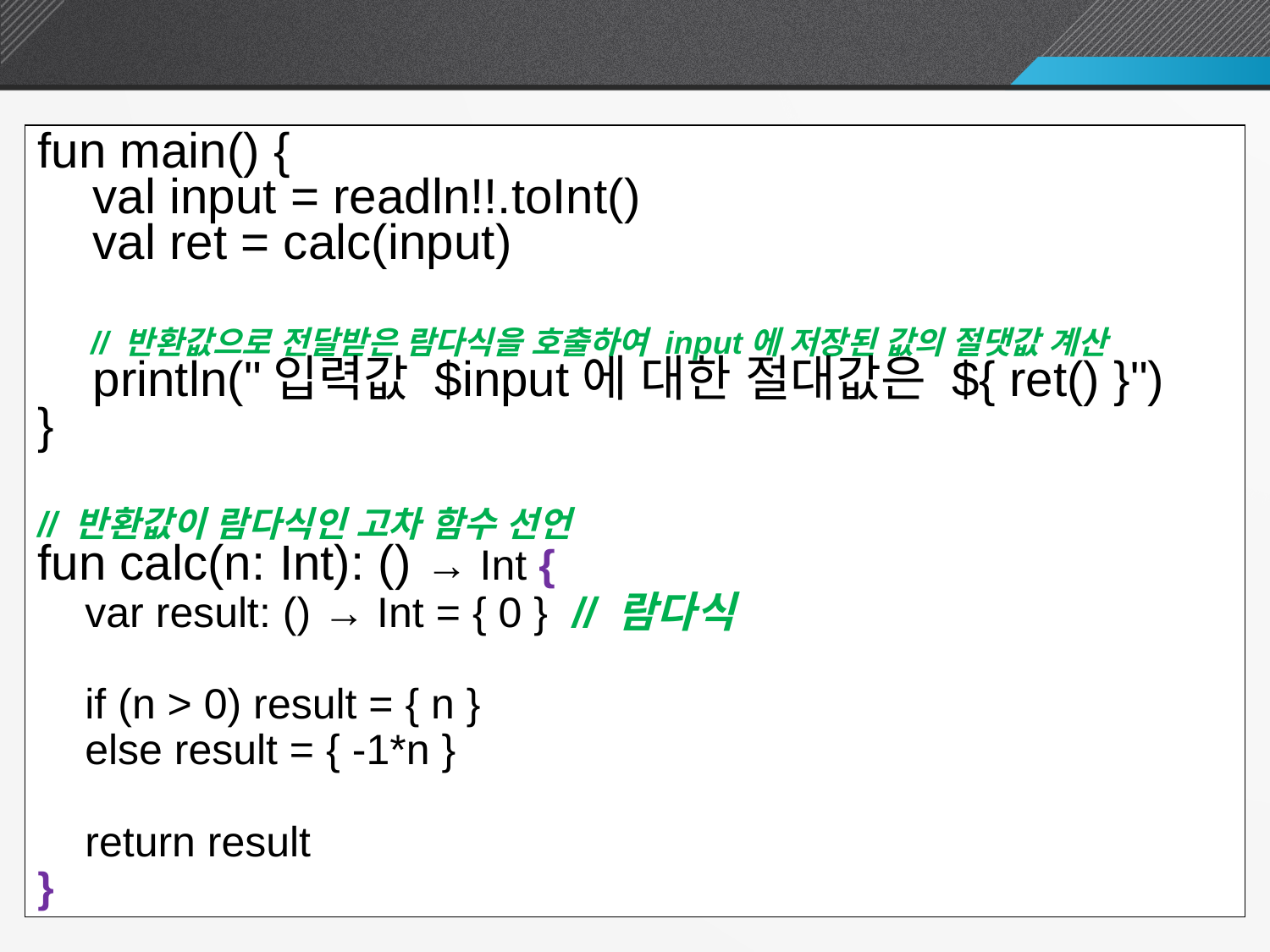

반환값이 람다식인 고차함수
fun main() {
    val input = readln!!.toInt()
    val ret = calc(input)

      // 반환값으로 전달받은 람다식을 호출하여 input에 저장된 값의 절댓값 계산
    println("입력값 $input에 대한 절대값은 ${ ret() }")
}

// 반환값이 람다식인 고차 함수 선언
fun calc(n: Int): () → Int {
    var result: () → Int = { 0 }  // 람다식

    if (n > 0) result = { n }
    else result = { -1*n }

    return result
}